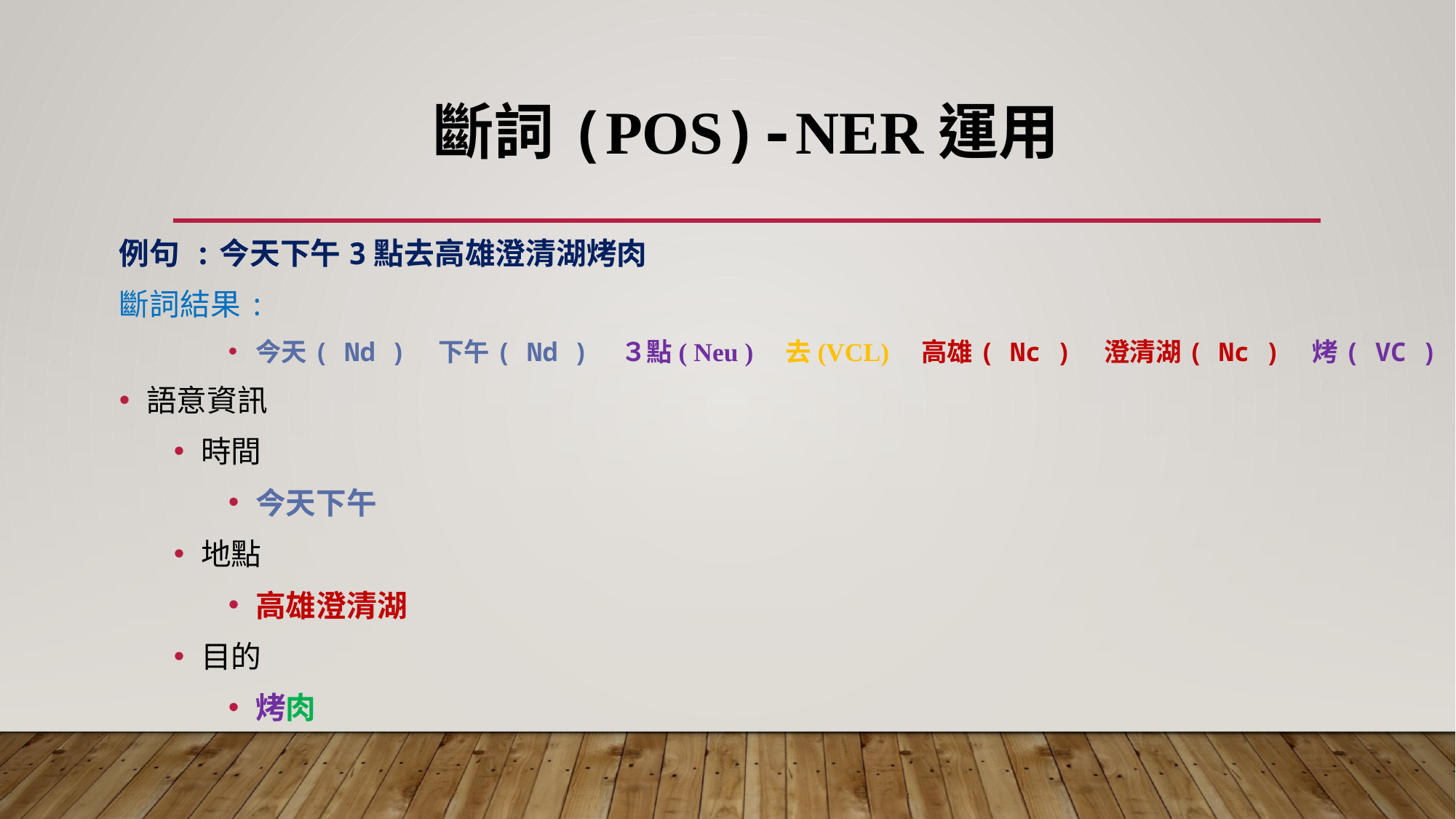

# 斷詞(POS)-NER運用
例句 :今天下午3點去高雄澄清湖烤肉
斷詞結果:
今天( Nd )　下午( Nd )　３點( Neu )　去(VCL)　高雄( Nc )　澄清湖( Nc )　烤( VC )　肉( Na )
語意資訊
時間
今天下午
地點
高雄澄清湖
目的
烤肉